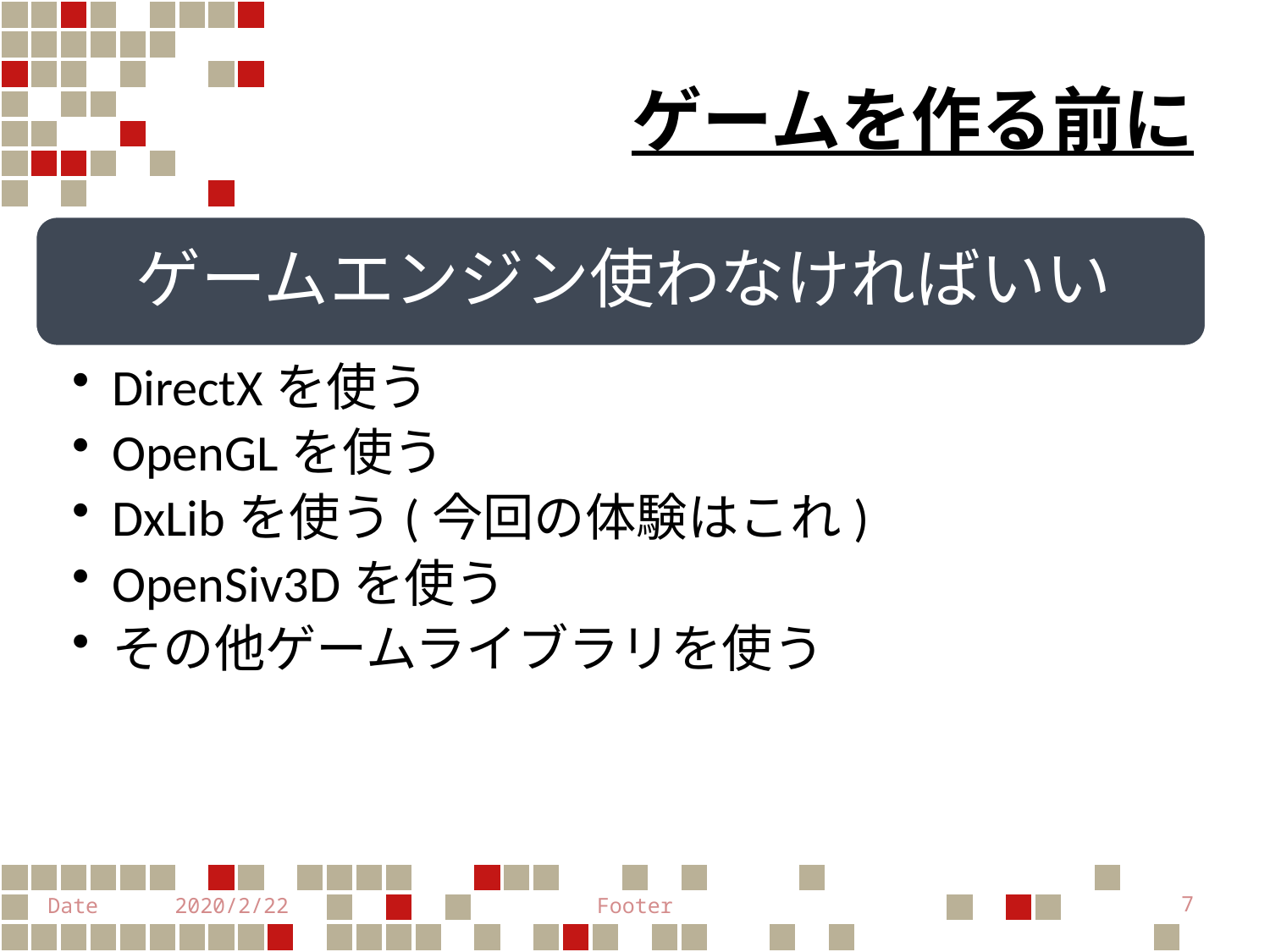

# ゲームを作る前に
ゲームエンジン使わなければいい
DirectXを使う
OpenGLを使う
DxLibを使う(今回の体験はこれ)
OpenSiv3Dを使う
その他ゲームライブラリを使う
Date	2020/2/22
Footer
7